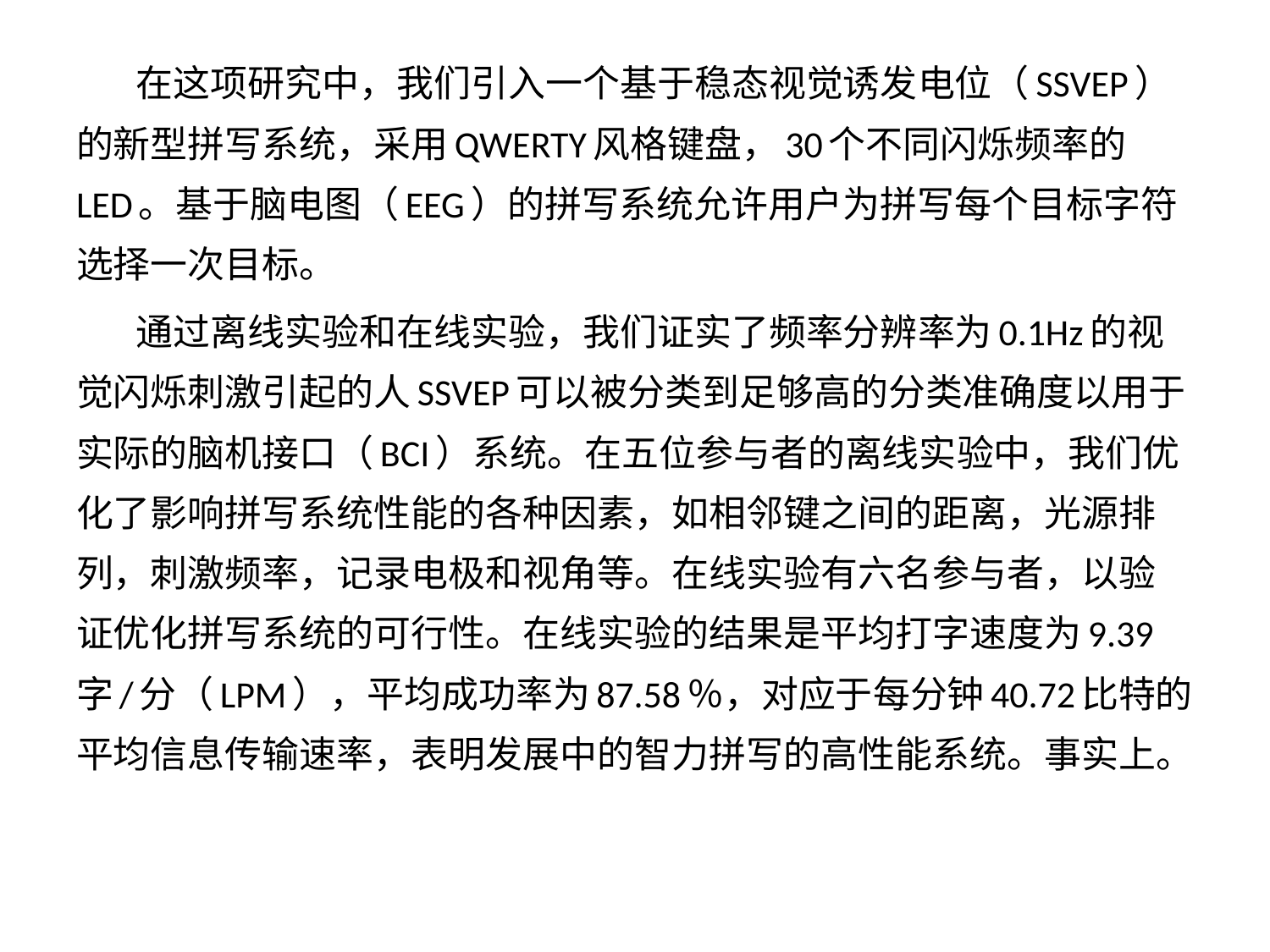

#
在这项研究中，我们引入一个基于稳态视觉诱发电位（SSVEP）的新型拼写系统，采用QWERTY风格键盘，30个不同闪烁频率的LED。基于脑电图（EEG）的拼写系统允许用户为拼写每个目标字符选择一次目标。
通过离线实验和在线实验，我们证实了频率分辨率为0.1Hz的视觉闪烁刺激引起的人SSVEP可以被分类到足够高的分类准确度以用于实际的脑机接口（BCI）系统。在五位参与者的离线实验中，我们优化了影响拼写系统性能的各种因素，如相邻键之间的距离，光源排列，刺激频率，记录电极和视角等。在线实验有六名参与者，以验证优化拼写系统的可行性。在线实验的结果是平均打字速度为9.39字/分（LPM），平均成功率为87.58％，对应于每分钟40.72比特的平均信息传输速率，表明发展中的智力拼写的高性能系统。事实上。